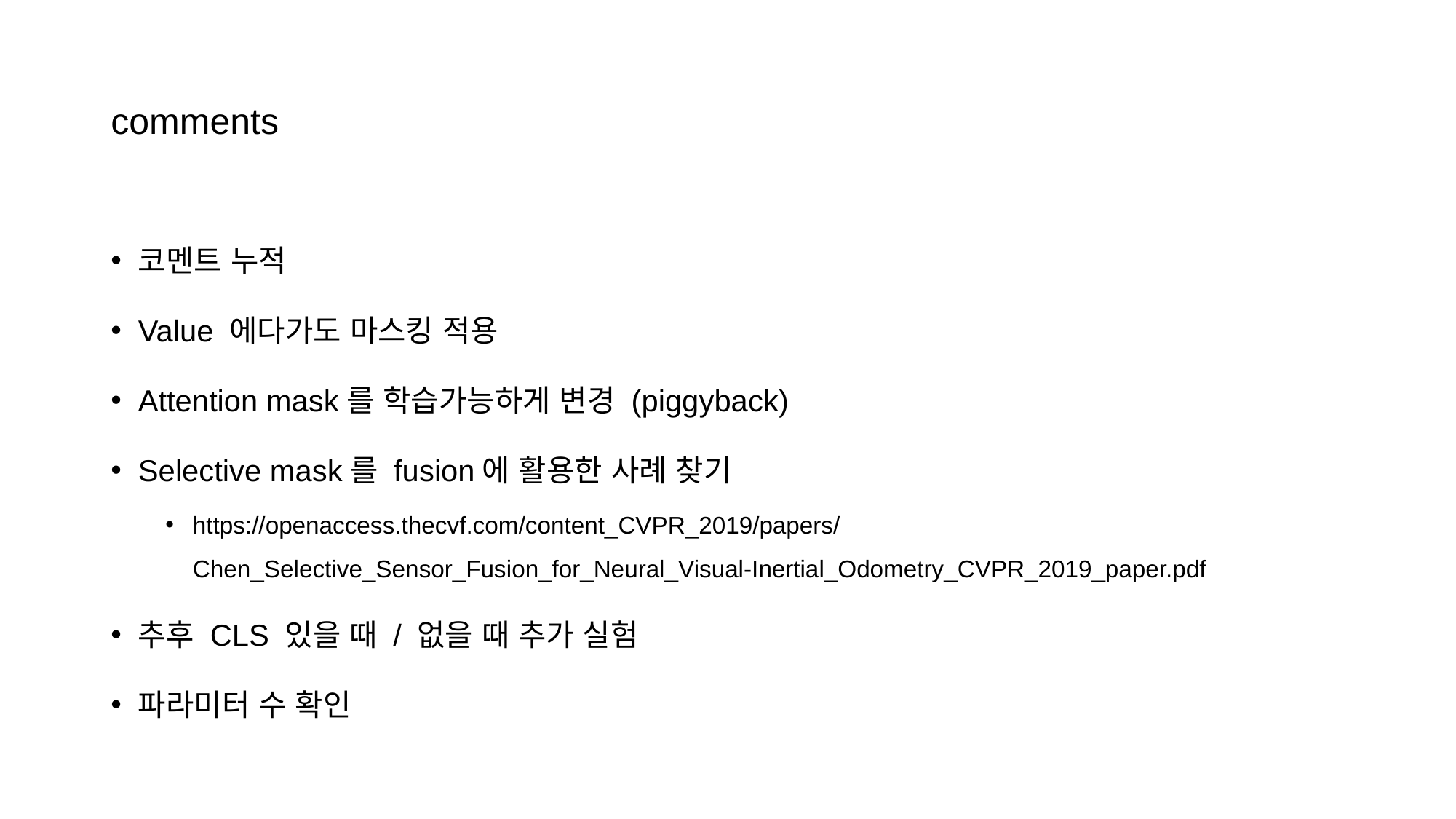

# comments
코멘트 누적
Value 에다가도 마스킹 적용
Attention mask를 학습가능하게 변경 (piggyback)
Selective mask를 fusion에 활용한 사례 찾기
https://openaccess.thecvf.com/content_CVPR_2019/papers/Chen_Selective_Sensor_Fusion_for_Neural_Visual-Inertial_Odometry_CVPR_2019_paper.pdf
추후 CLS 있을 때 / 없을 때 추가 실험
파라미터 수 확인